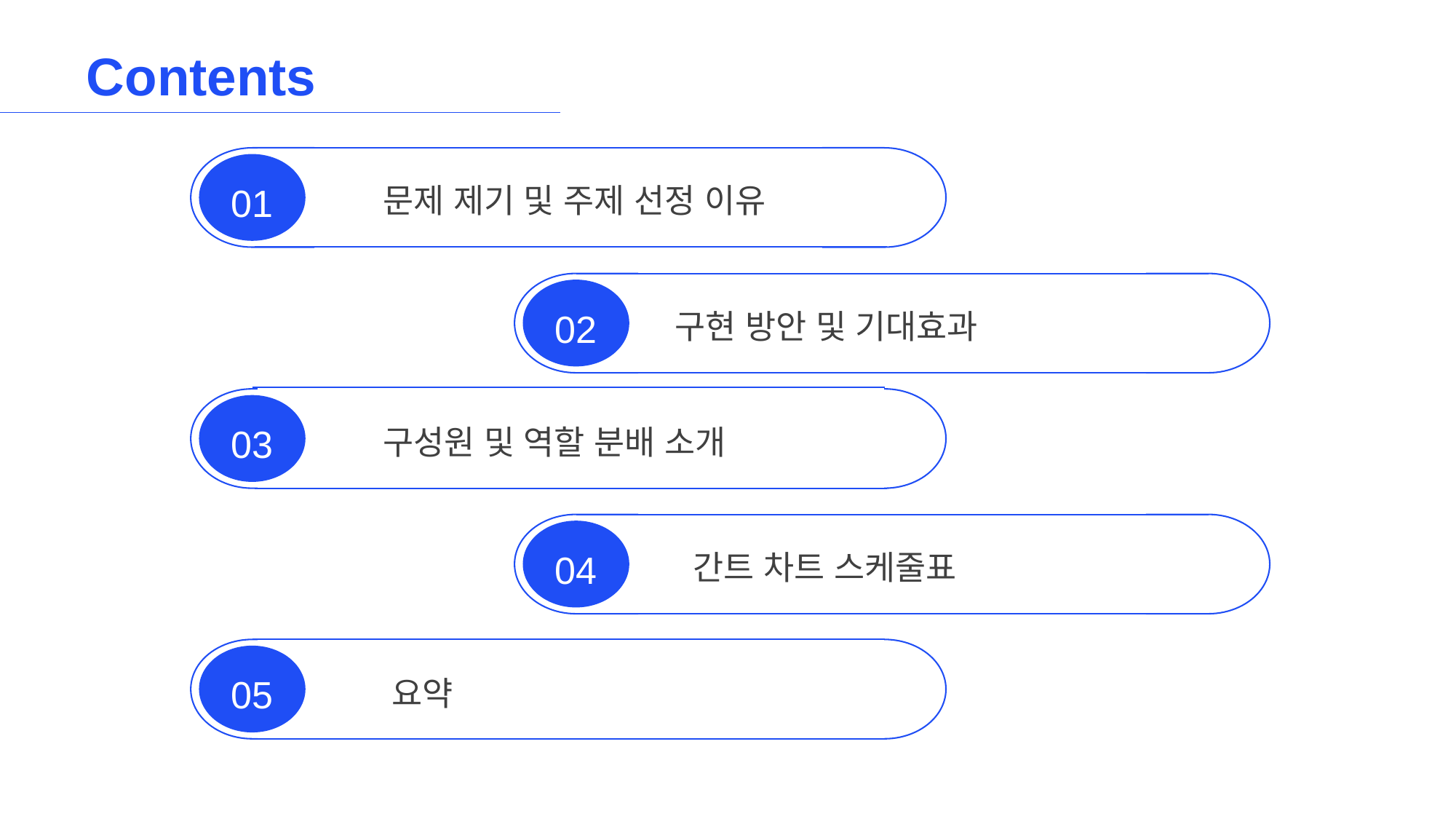

Contents

01
문제 제기 및 주제 선정 이유

02
구현 방안 및 기대효과
Contents

03
구성원 및 역할 분배 소개

04
간트 차트 스케줄표

05
요약